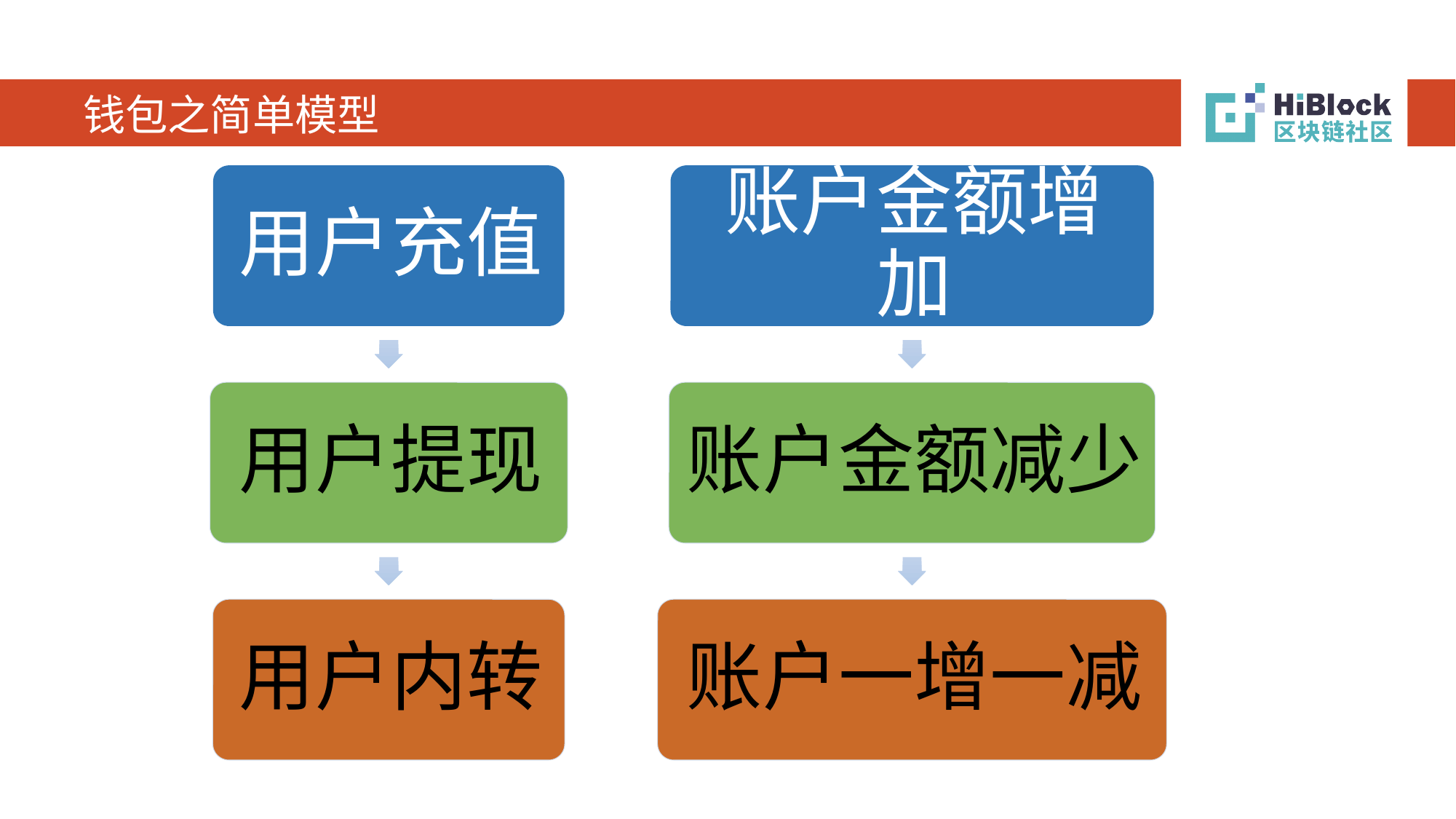

# 钱包之简单模型
用户充值
用户提现
用户内转
账户金额增加
账户金额减少
账户一增一减